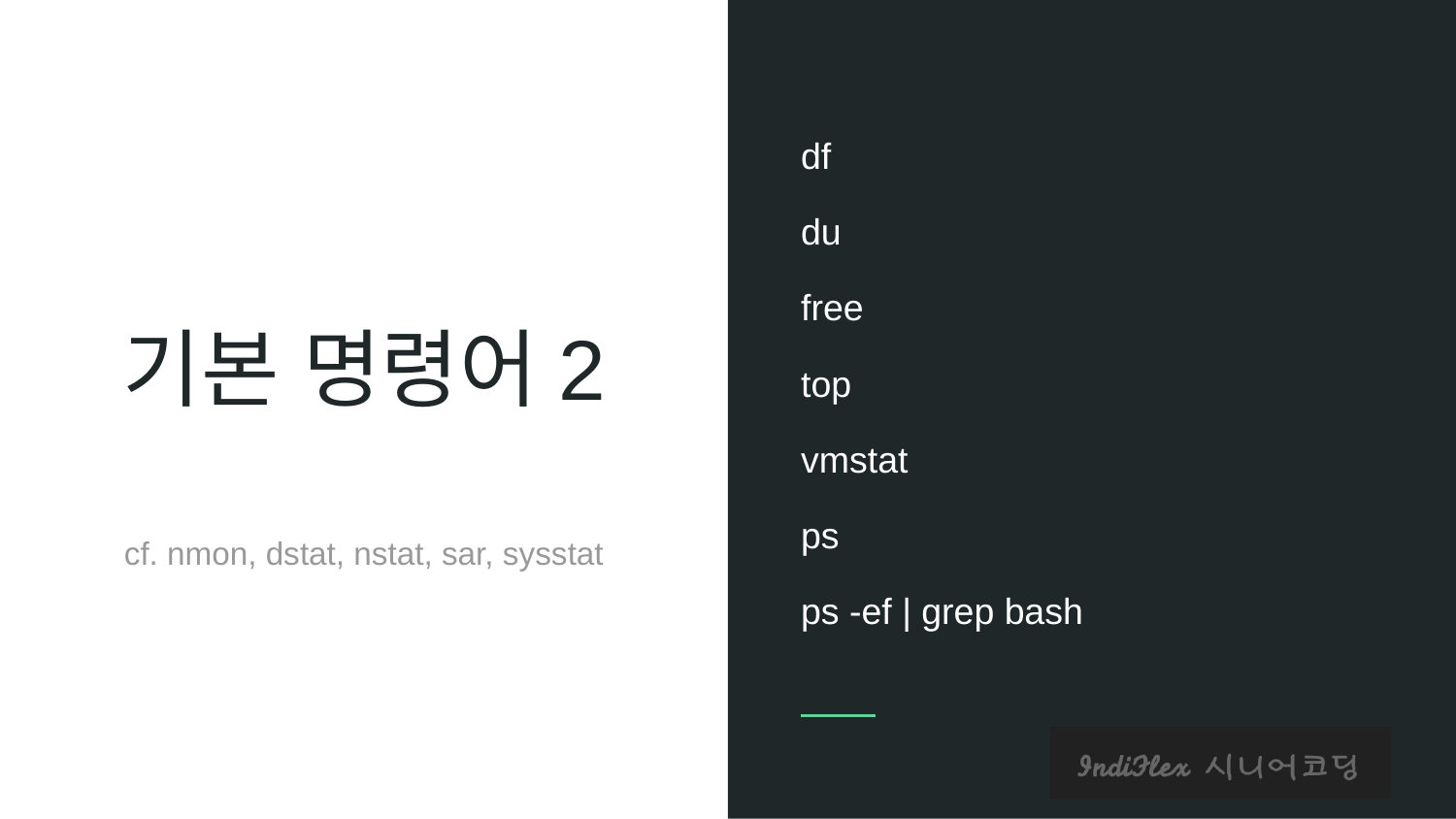

df
du
free
top
vmstat
ps
ps -ef | grep bash
# 기본 명령어2

cf. nmon, dstat, nstat, sar, sysstat